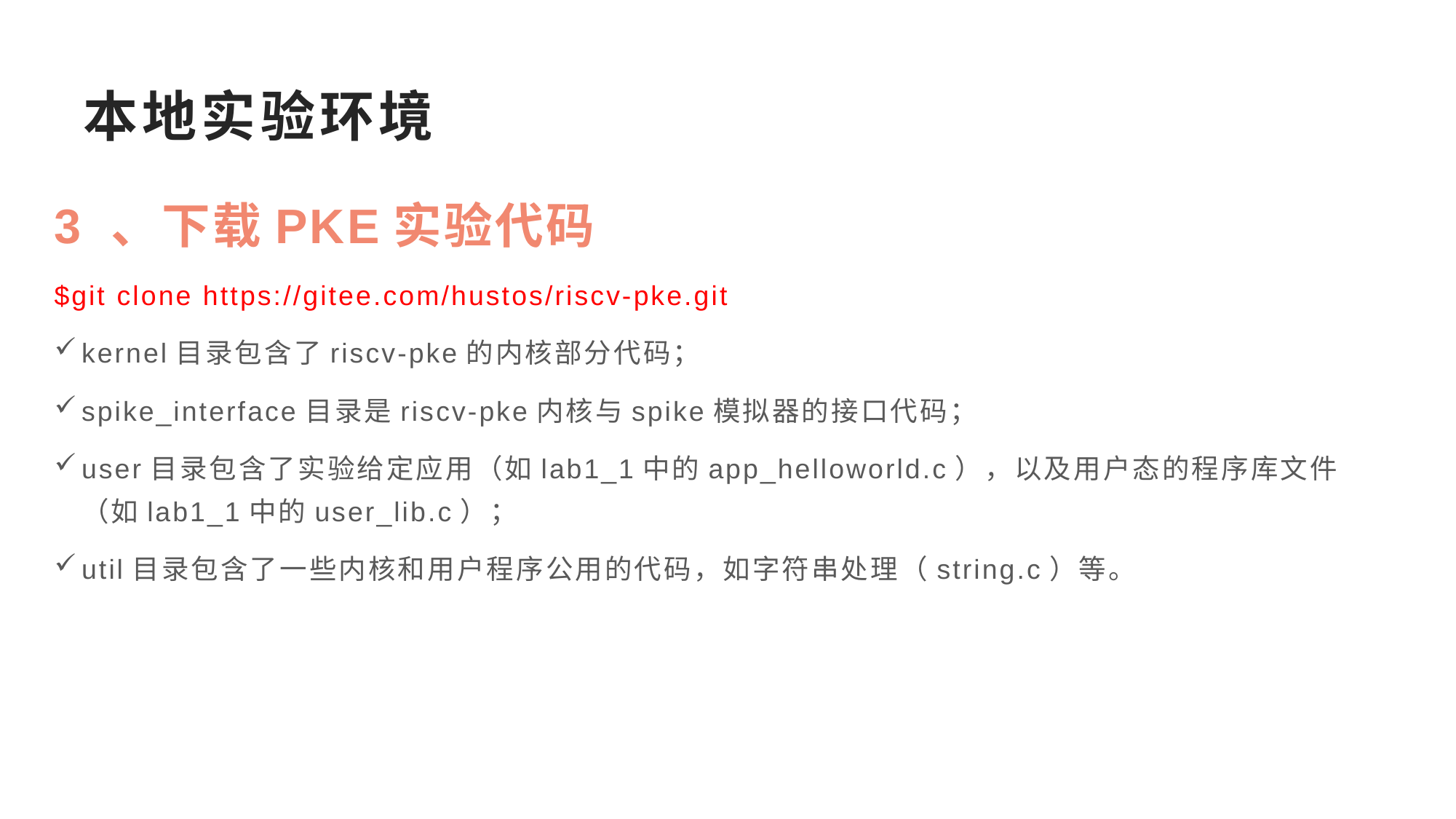

# 本地实验环境
3 、下载PKE实验代码
$git clone https://gitee.com/hustos/riscv-pke.git
kernel目录包含了riscv-pke的内核部分代码；
spike_interface目录是riscv-pke内核与spike模拟器的接口代码；
user目录包含了实验给定应用（如lab1_1中的app_helloworld.c），以及用户态的程序库文件（如lab1_1中的user_lib.c）；
util目录包含了一些内核和用户程序公用的代码，如字符串处理（string.c）等。